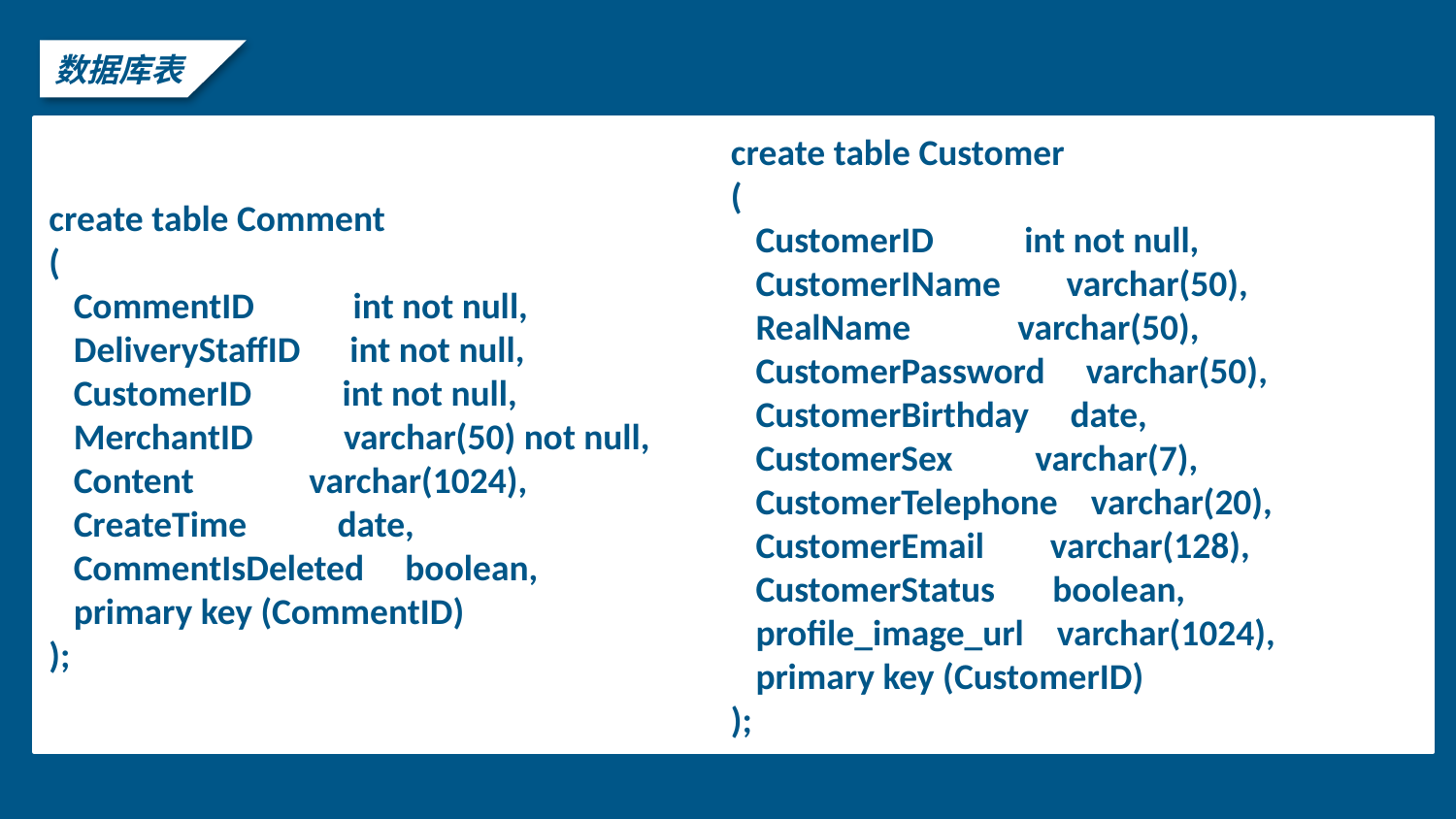

数据库表
create table Customer
(
   CustomerID           int not null,
   CustomerIName        varchar(50),
   RealName             varchar(50),
   CustomerPassword     varchar(50),
   CustomerBirthday     date,
   CustomerSex          varchar(7),
   CustomerTelephone    varchar(20),
   CustomerEmail        varchar(128),
   CustomerStatus       boolean,
   profile_image_url    varchar(1024),
   primary key (CustomerID)
);
create table Comment
(
   CommentID            int not null,
   DeliveryStaffID      int not null,
   CustomerID           int not null,
   MerchantID           varchar(50) not null,
   Content              varchar(1024),
   CreateTime           date,
   CommentIsDeleted     boolean,
   primary key (CommentID)
);